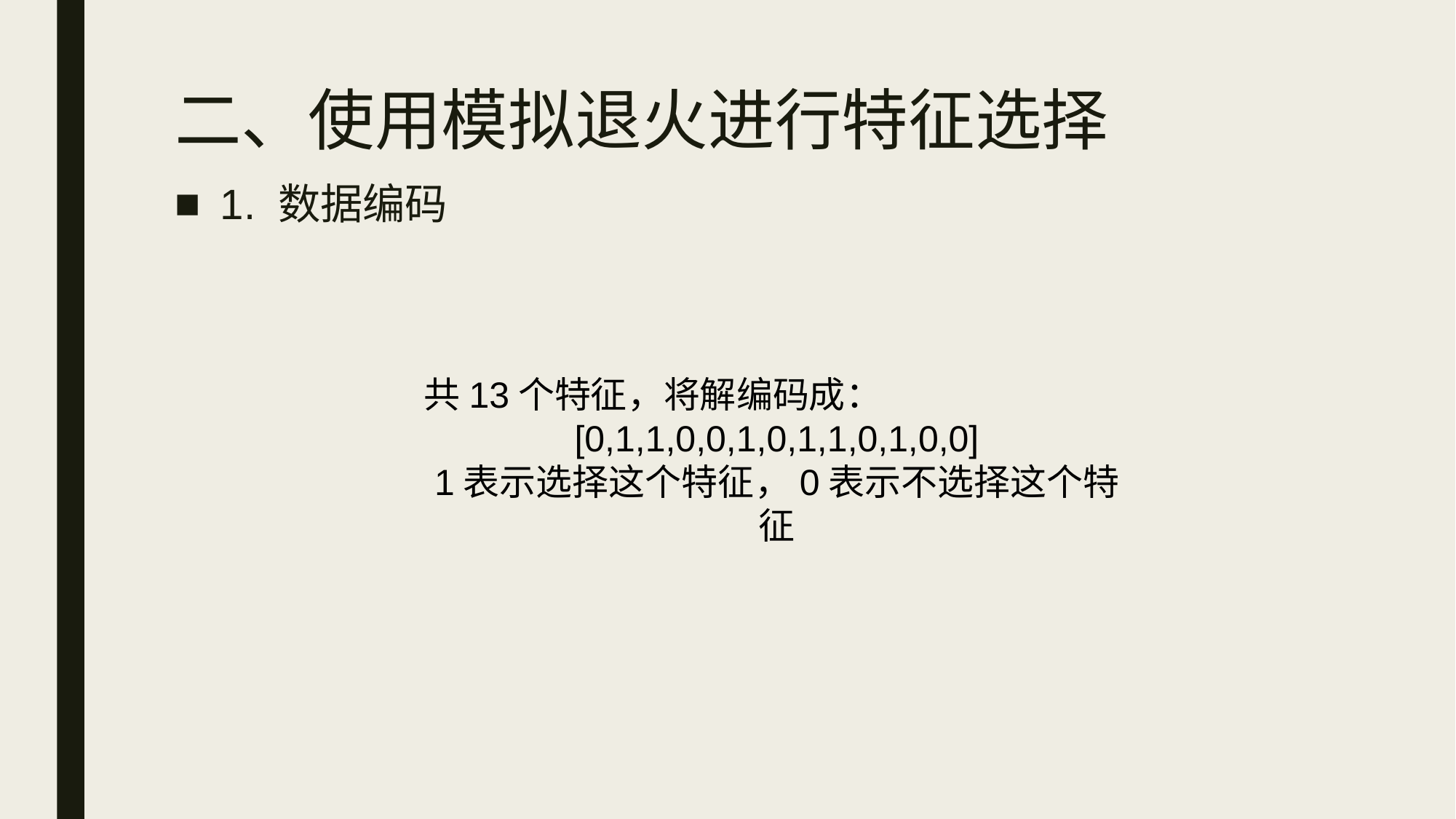

# 二、使用模拟退火进行特征选择
1. 数据编码

共13个特征，将解编码成：
[0,1,1,0,0,1,0,1,1,0,1,0,0]
1表示选择这个特征，0表示不选择这个特征